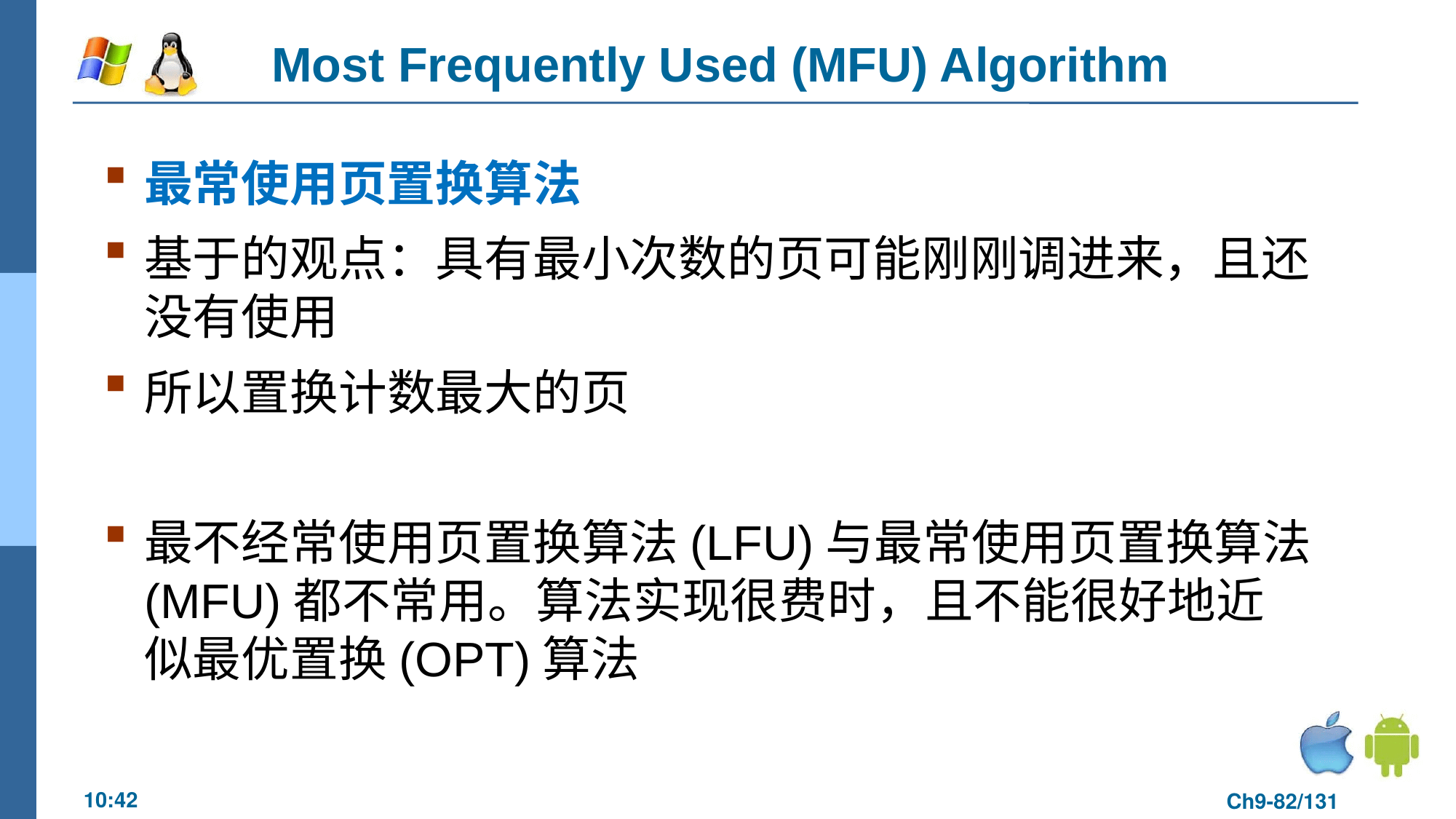

# Most Frequently Used (MFU) Algorithm
最常使用页置换算法
基于的观点：具有最小次数的页可能刚刚调进来，且还没有使用
所以置换计数最大的页

最不经常使用页置换算法(LFU)与最常使用页置换算法(MFU)都不常用。算法实现很费时，且不能很好地近似最优置换(OPT)算法